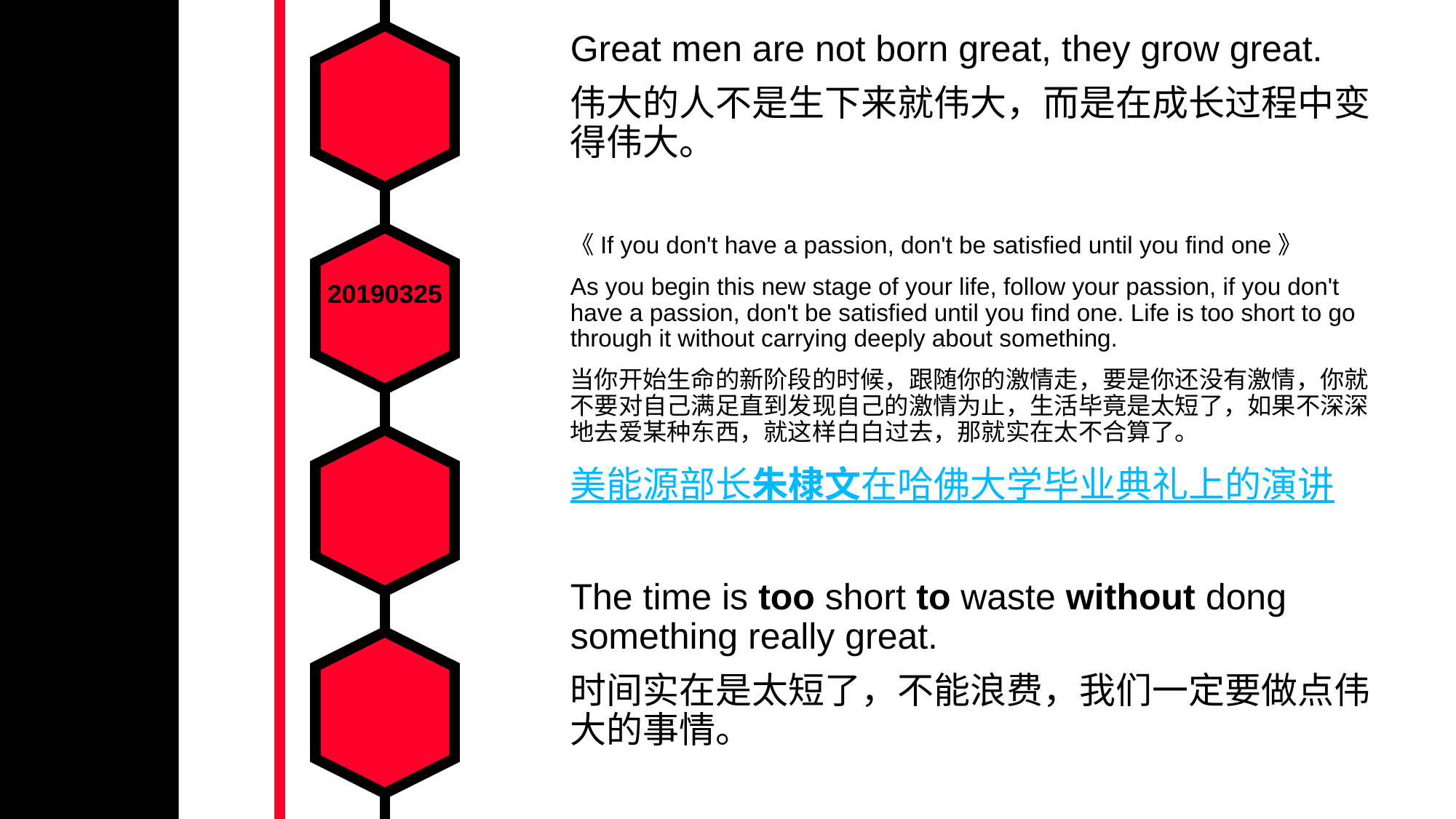

#
Great men are not born great, they grow great.
伟大的人不是生下来就伟大，而是在成长过程中变得伟大。

《If you don't have a passion, don't be satisfied until you find one》
As you begin this new stage of your life, follow your passion, if you don't have a passion, don't be satisfied until you find one. Life is too short to go through it without carrying deeply about something.
当你开始生命的新阶段的时候，跟随你的激情走，要是你还没有激情，你就不要对自己满足直到发现自己的激情为止，生活毕竟是太短了，如果不深深地去爱某种东西，就这样白白过去，那就实在太不合算了。
美能源部长朱棣文在哈佛大学毕业典礼上的演讲

The time is too short to waste without dong something really great.
时间实在是太短了，不能浪费，我们一定要做点伟大的事情。

20190325